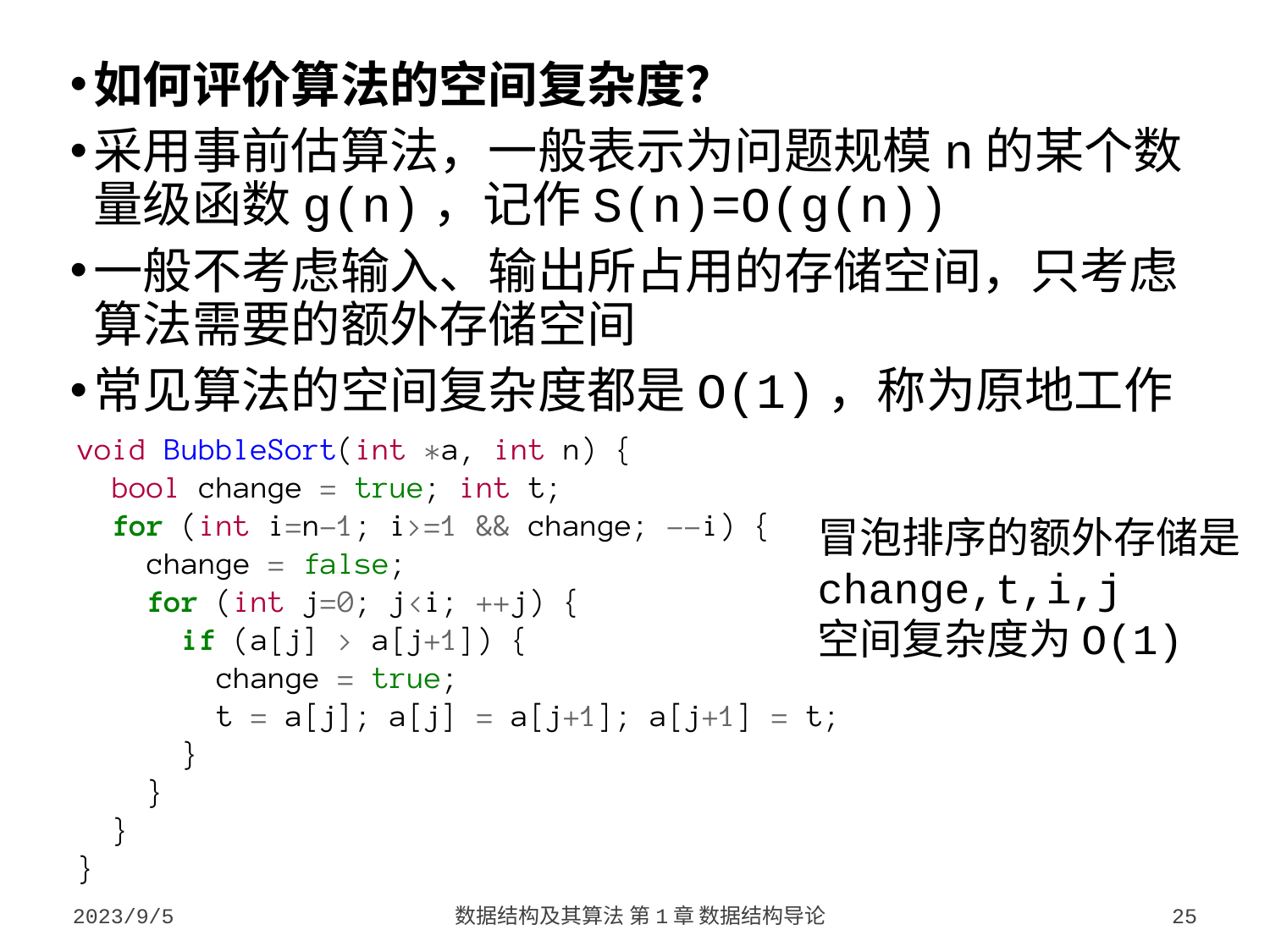

如何评价算法的空间复杂度？
采用事前估算法，一般表示为问题规模n的某个数量级函数g(n)，记作S(n)=O(g(n))
一般不考虑输入、输出所占用的存储空间，只考虑算法需要的额外存储空间
常见算法的空间复杂度都是O(1)，称为原地工作
void BubbleSort(int *a, int n) {
  bool change = true; int t;
  for (int i=n-1; i>=1 && change; --i) {
    change = false;
    for (int j=0; j<i; ++j) {
      if (a[j] > a[j+1]) {
        change = true;
        t = a[j]; a[j] = a[j+1]; a[j+1] = t;
      }
    }
  }
}
冒泡排序的额外存储是change,t,i,j
空间复杂度为O(1)
2023/9/5
数据结构及其算法 第1章 数据结构导论
25